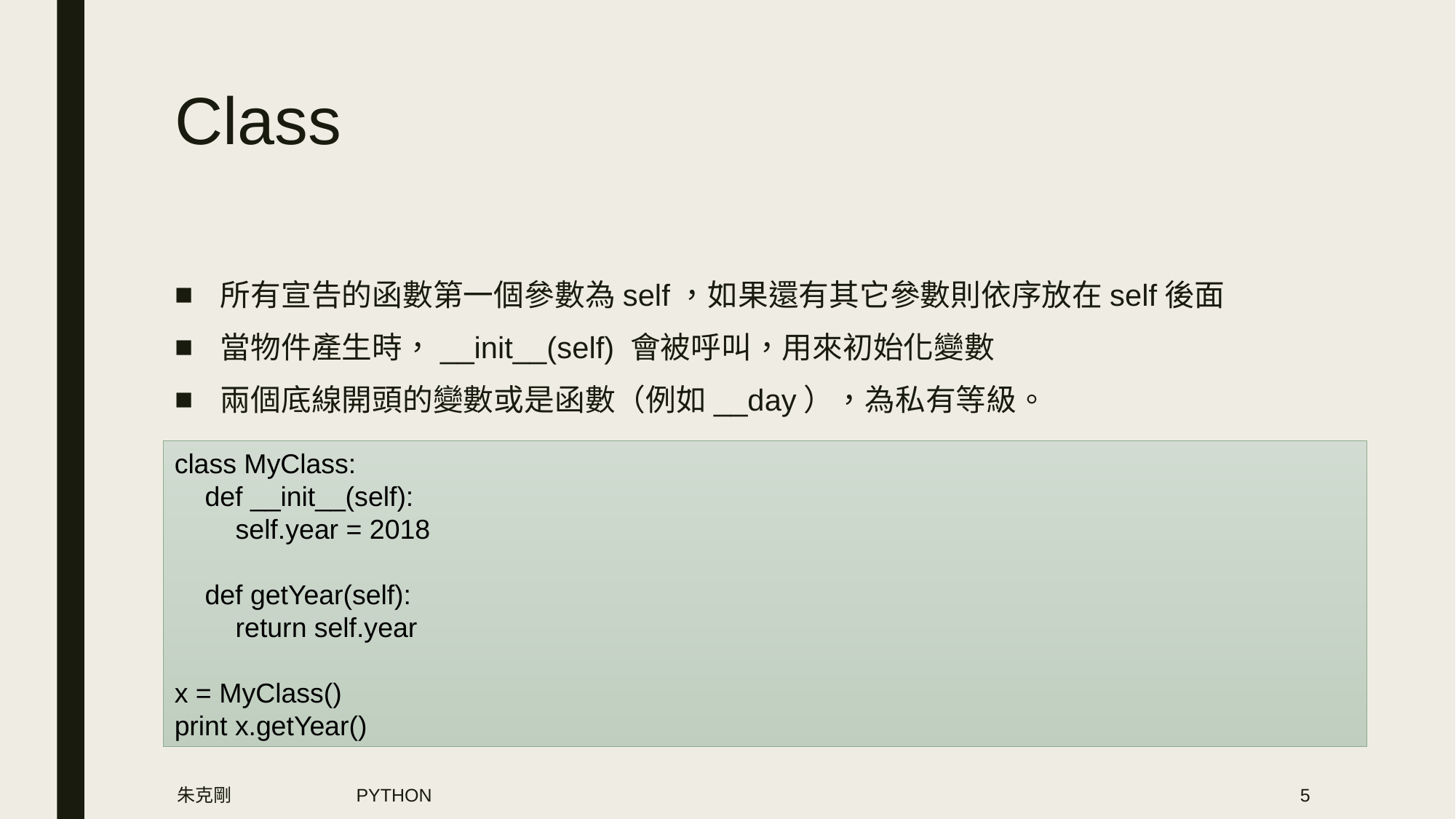

# Class
所有宣告的函數第一個參數為self，如果還有其它參數則依序放在self後面
當物件產生時，__init__(self) 會被呼叫，用來初始化變數
兩個底線開頭的變數或是函數（例如__day），為私有等級。

class MyClass:
    def __init__(self):
        self.year = 2018

    def getYear(self):
        return self.year

x = MyClass()
print x.getYear()
朱克剛
PYTHON
5